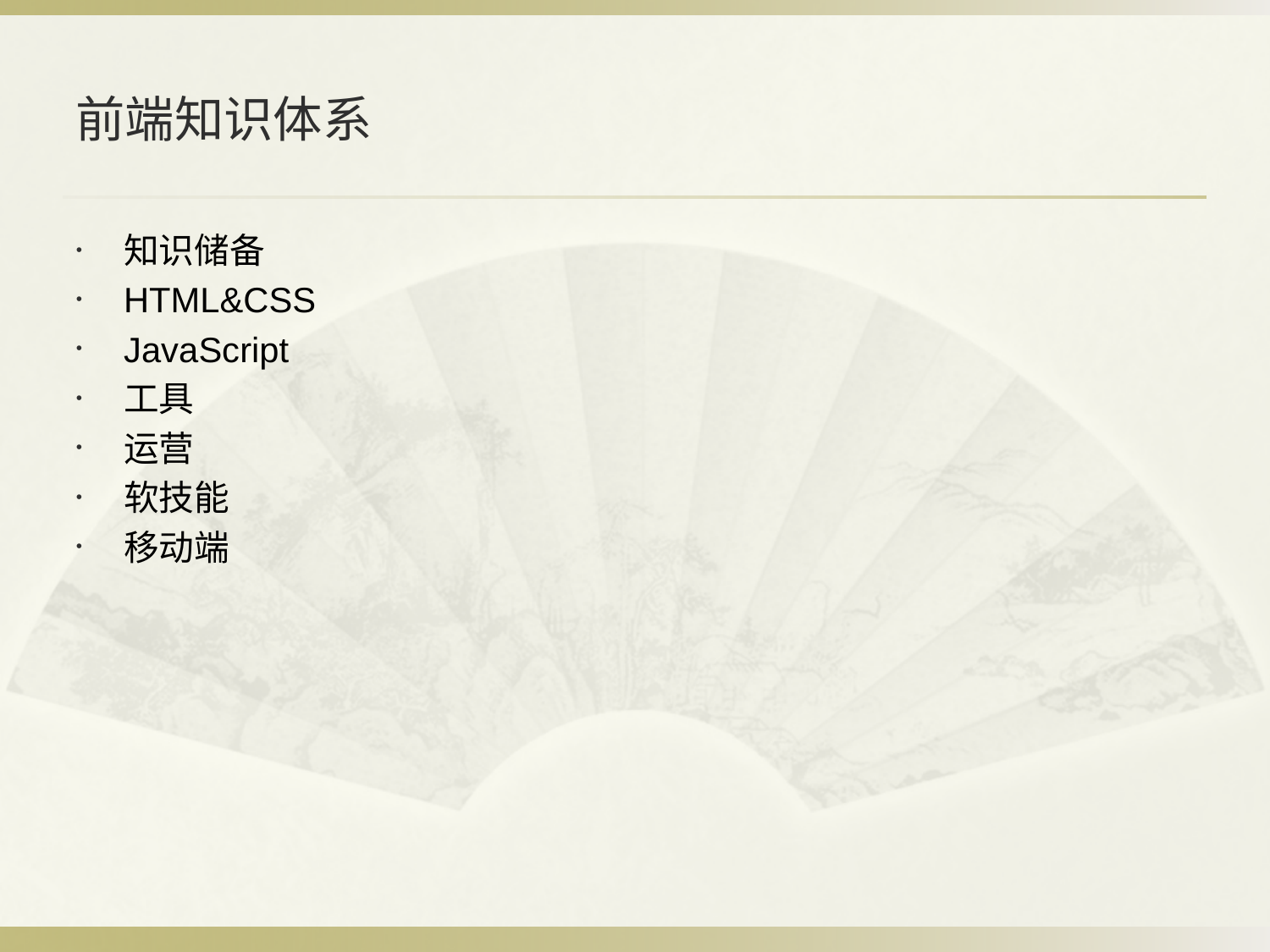

# 前端知识体系
知识储备
HTML&CSS
JavaScript
工具
运营
软技能
移动端